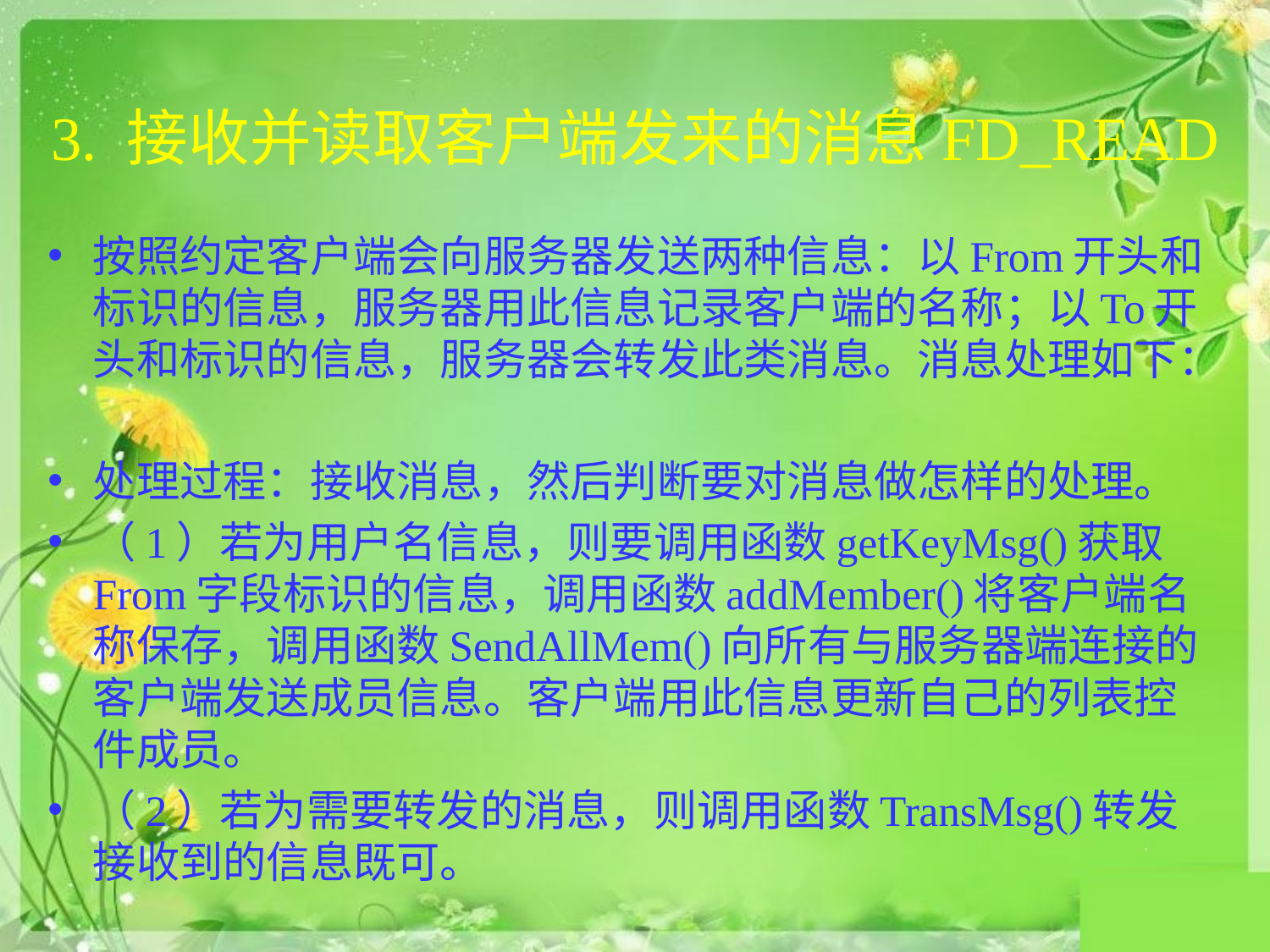

# 3. 接收并读取客户端发来的消息FD_READ
按照约定客户端会向服务器发送两种信息：以From开头和标识的信息，服务器用此信息记录客户端的名称；以To开头和标识的信息，服务器会转发此类消息。消息处理如下：

处理过程：接收消息，然后判断要对消息做怎样的处理。
（1）若为用户名信息，则要调用函数getKeyMsg()获取From字段标识的信息，调用函数addMember()将客户端名称保存，调用函数SendAllMem()向所有与服务器端连接的客户端发送成员信息。客户端用此信息更新自己的列表控件成员。
（2）若为需要转发的消息，则调用函数TransMsg()转发接收到的信息既可。